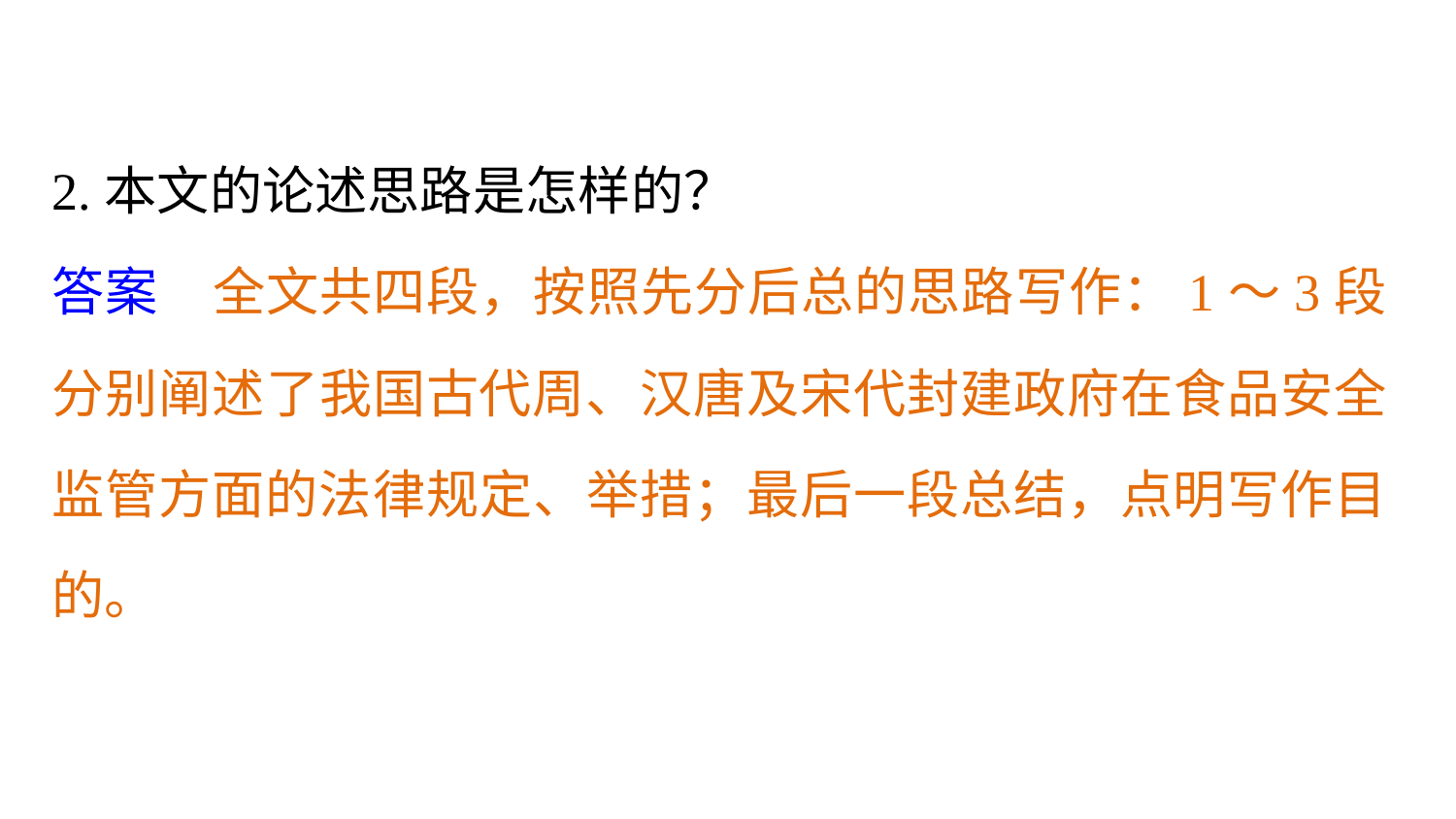

2.本文的论述思路是怎样的？
答案　全文共四段，按照先分后总的思路写作：1～3段分别阐述了我国古代周、汉唐及宋代封建政府在食品安全监管方面的法律规定、举措；最后一段总结，点明写作目的。